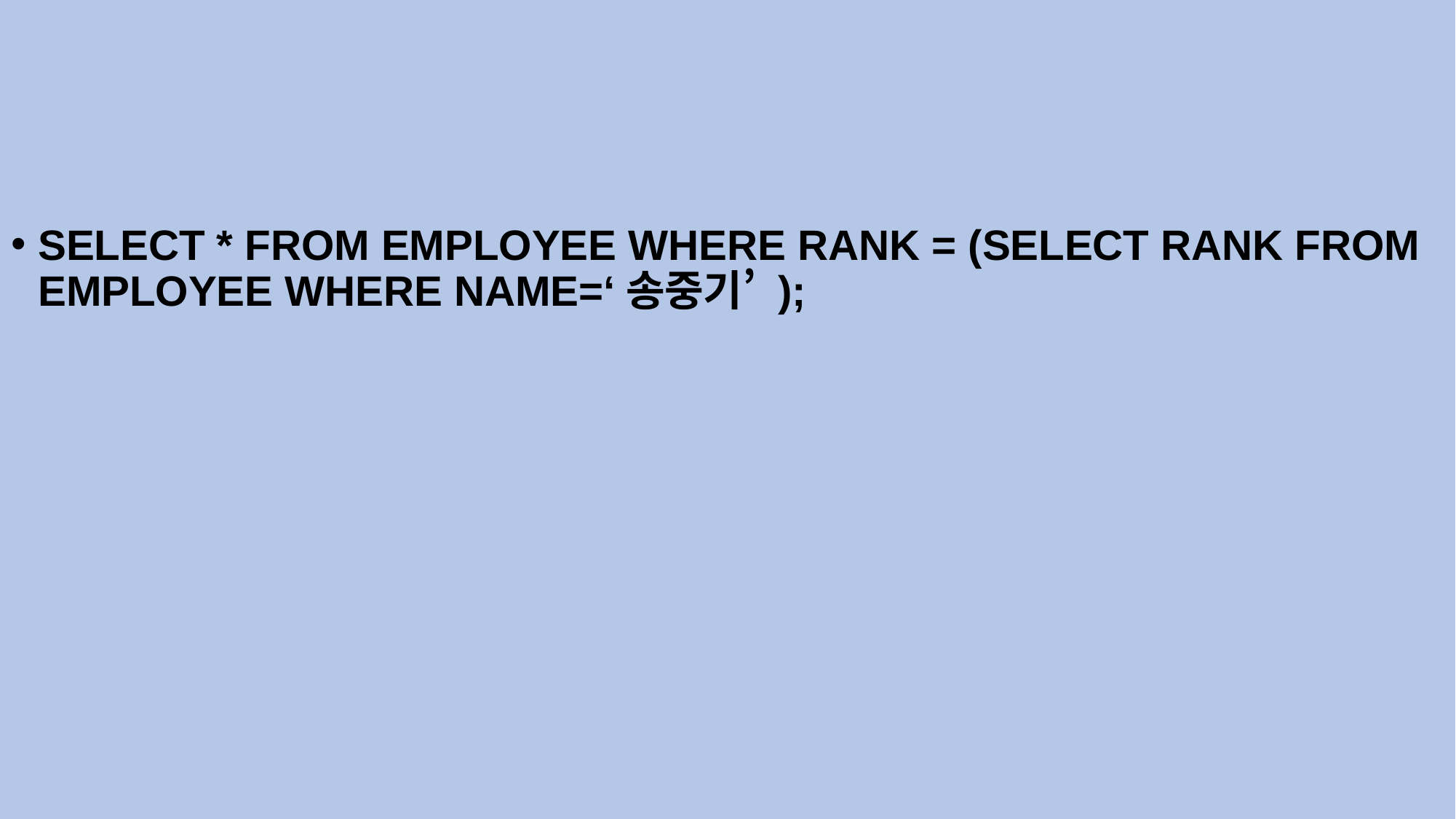

SELECT * FROM EMPLOYEE WHERE RANK = (SELECT RANK FROM EMPLOYEE WHERE NAME=‘송중기’ );